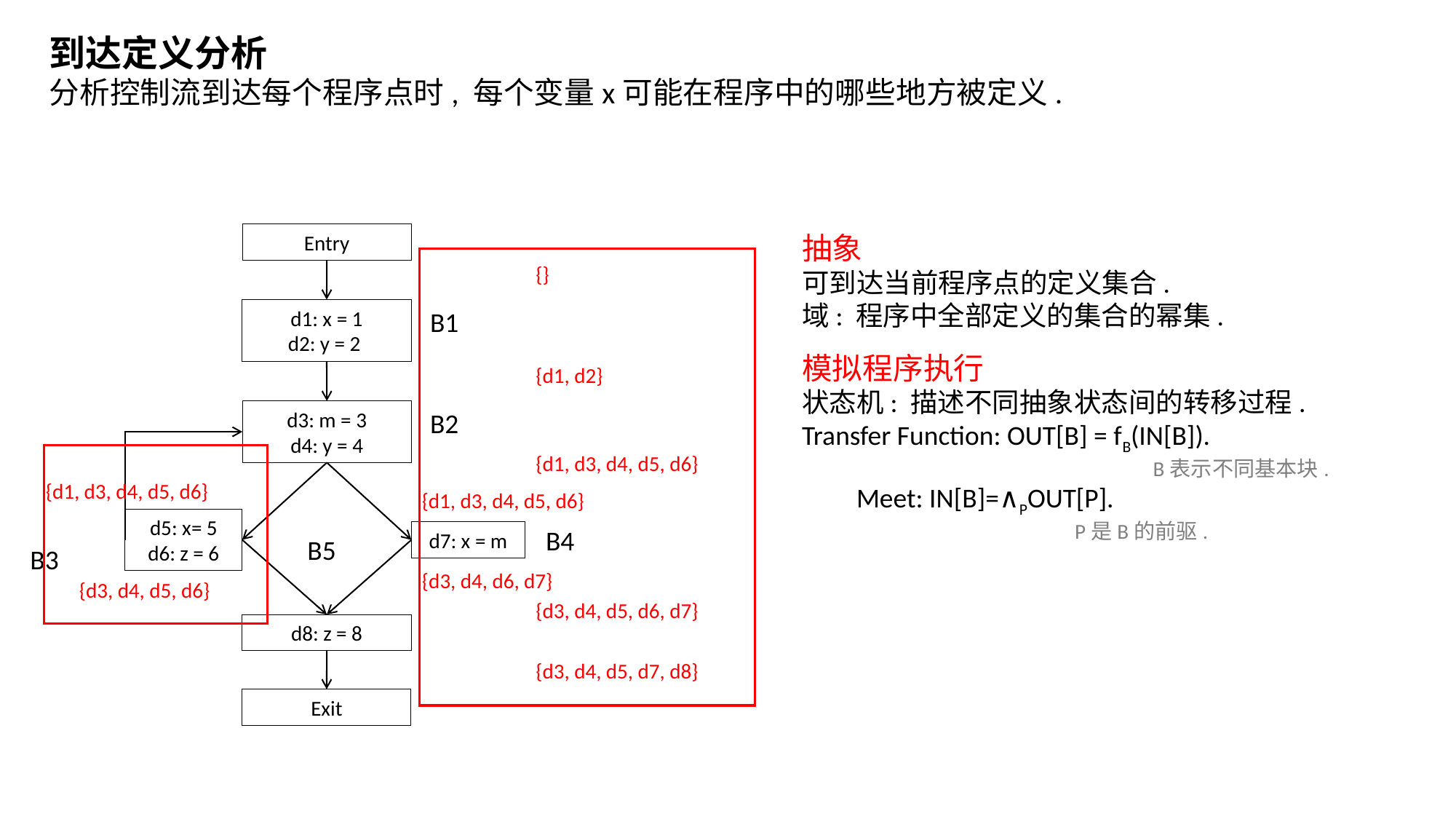

到达定义分析
分析控制流到达每个程序点时, 每个变量x可能在程序中的哪些地方被定义.
Entry
抽象
可到达当前程序点的定义集合.
域: 程序中全部定义的集合的幂集.

{}
d1: x = 1
d2: y = 2
B1
模拟程序执行
状态机: 描述不同抽象状态间的转移过程.
Transfer Function: OUT[B] = fB(IN[B]).
     B表示不同基本块.
Meet: IN[B]=∧POUT[P].
P是B的前驱.
{d1, d2}
d3: m = 3
d4: y = 4
B2

{d1, d3, d4, d5, d6}
{d1, d3, d4, d5, d6}
{d1, d3, d4, d5, d6}
d5: x= 5
d6: z = 6
B4
d7: x = m
B5
B3
{d3, d4, d6, d7}
{d3, d4, d5, d6}
{d3, d4, d5, d6, d7}
d8: z = 8
{d3, d4, d5, d7, d8}
Exit